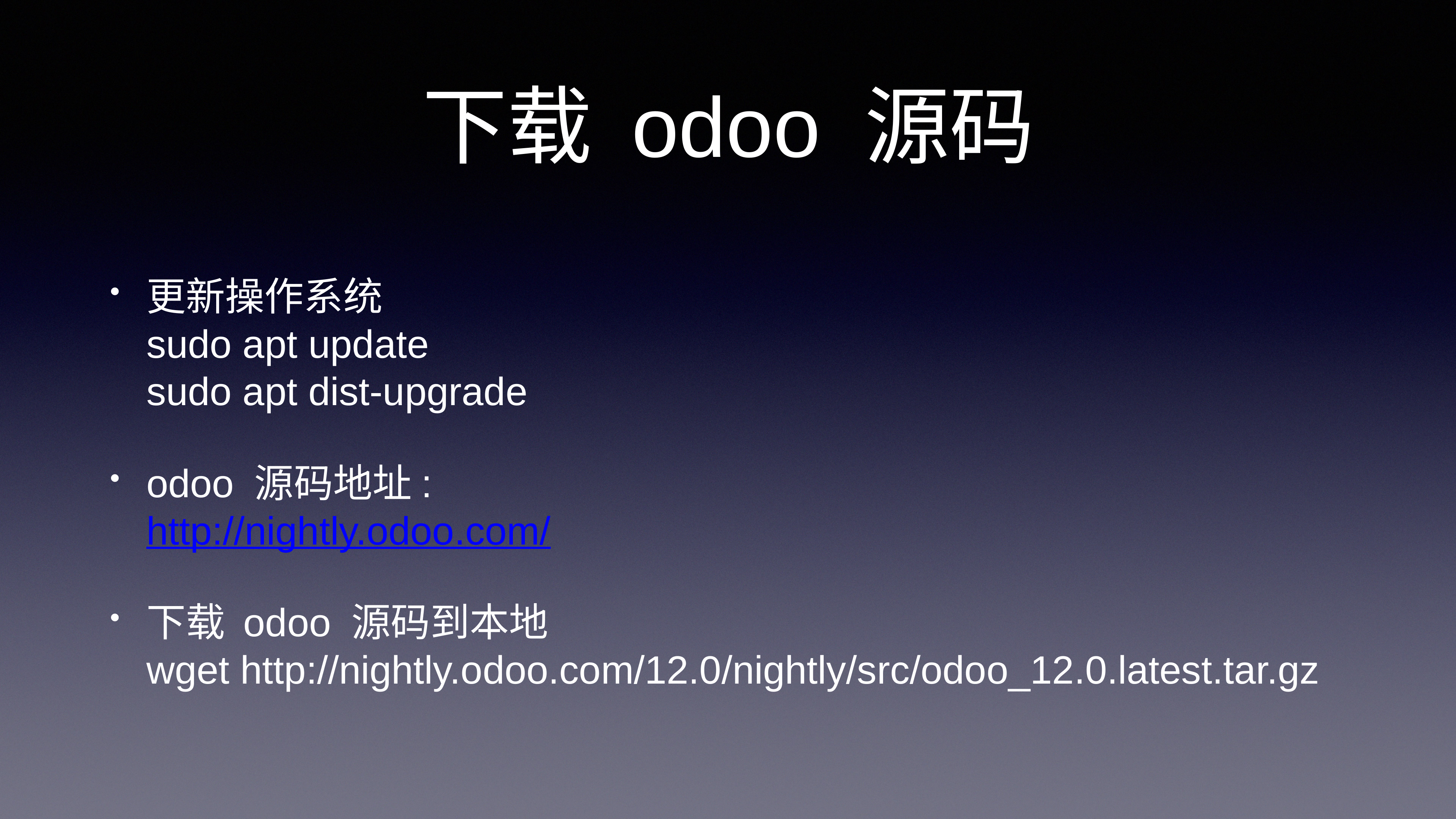

# 下载 odoo 源码
更新操作系统
sudo apt update
sudo apt dist-upgrade
odoo 源码地址:
http://nightly.odoo.com/
下载 odoo 源码到本地
wget http://nightly.odoo.com/12.0/nightly/src/odoo_12.0.latest.tar.gz